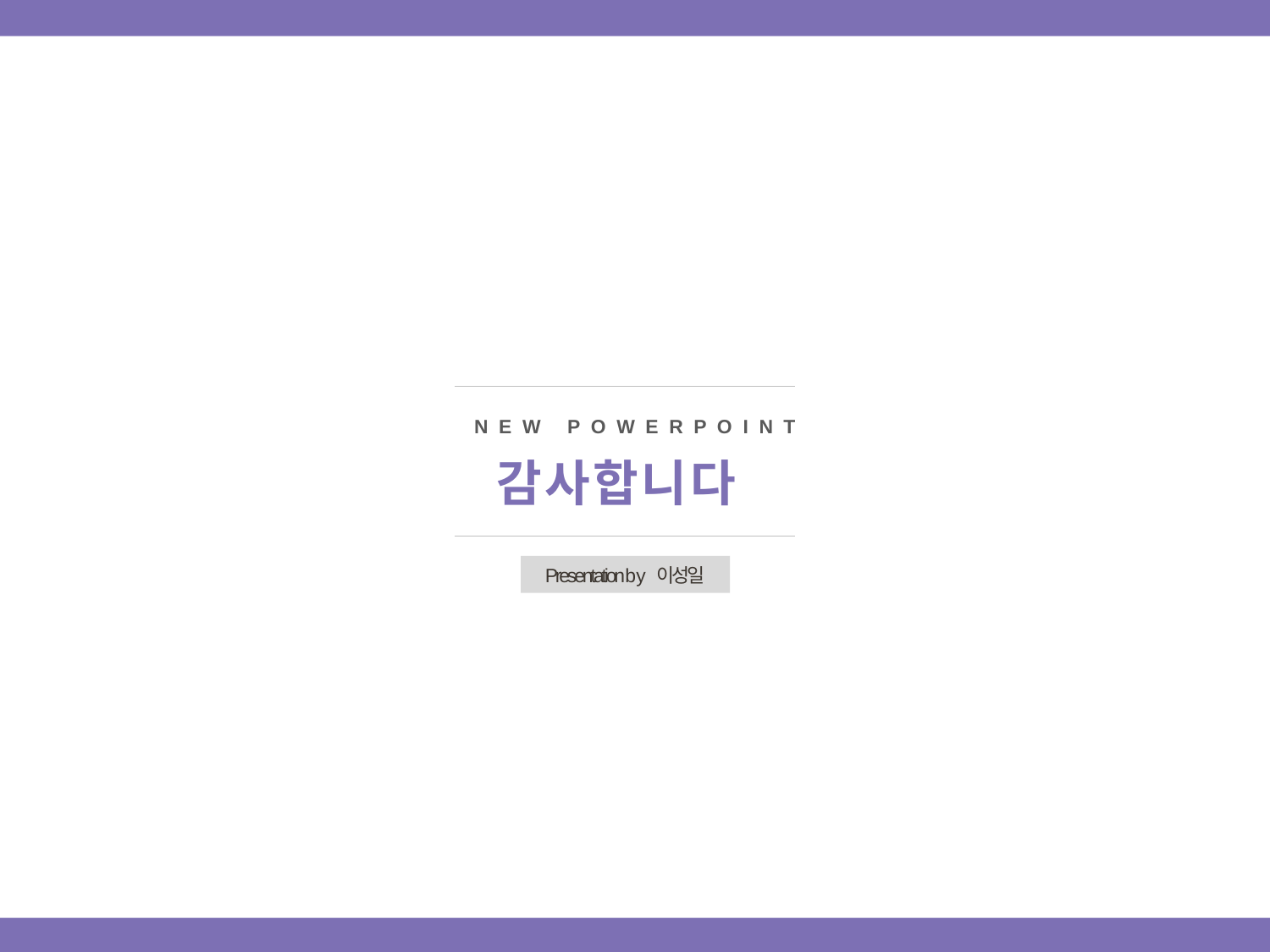

NEW POWERPOINT
감 사 합 니 다

Presentation b y  이성일